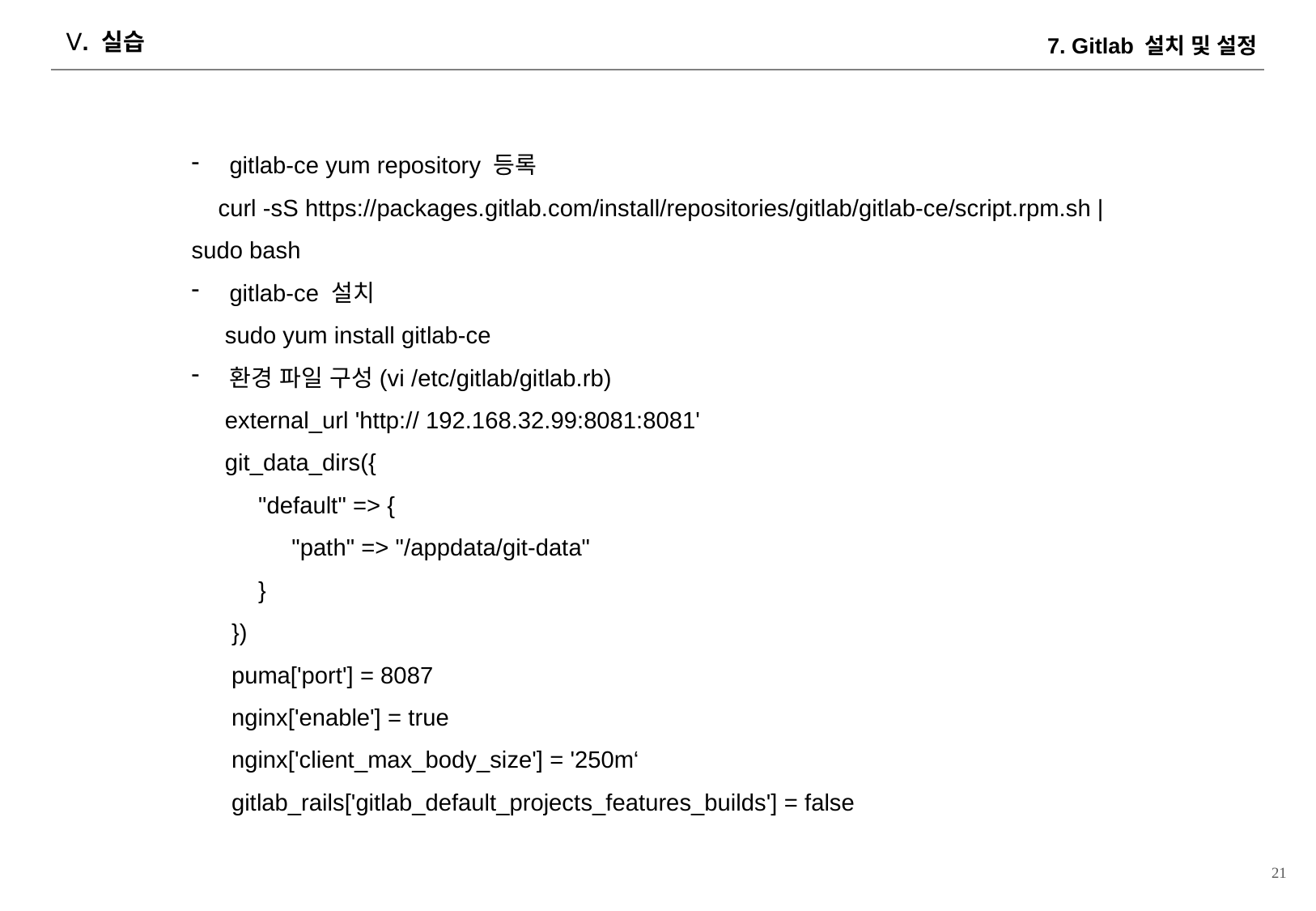

# Ⅴ. 실습
7. Gitlab 설치 및 설정
gitlab-ce yum repository 등록
    curl -sS https://packages.gitlab.com/install/repositories/gitlab/gitlab-ce/script.rpm.sh | sudo bash
gitlab-ce 설치
     sudo yum install gitlab-ce
환경 파일 구성(vi /etc/gitlab/gitlab.rb)
     external_url 'http:// 192.168.32.99:8081:8081'
     git_data_dirs({
          "default" => {
               "path" => "/appdata/git-data"
          }
      })
      puma['port'] = 8087
      nginx['enable'] = true
      nginx['client_max_body_size'] = '250m‘
      gitlab_rails['gitlab_default_projects_features_builds'] = false

21